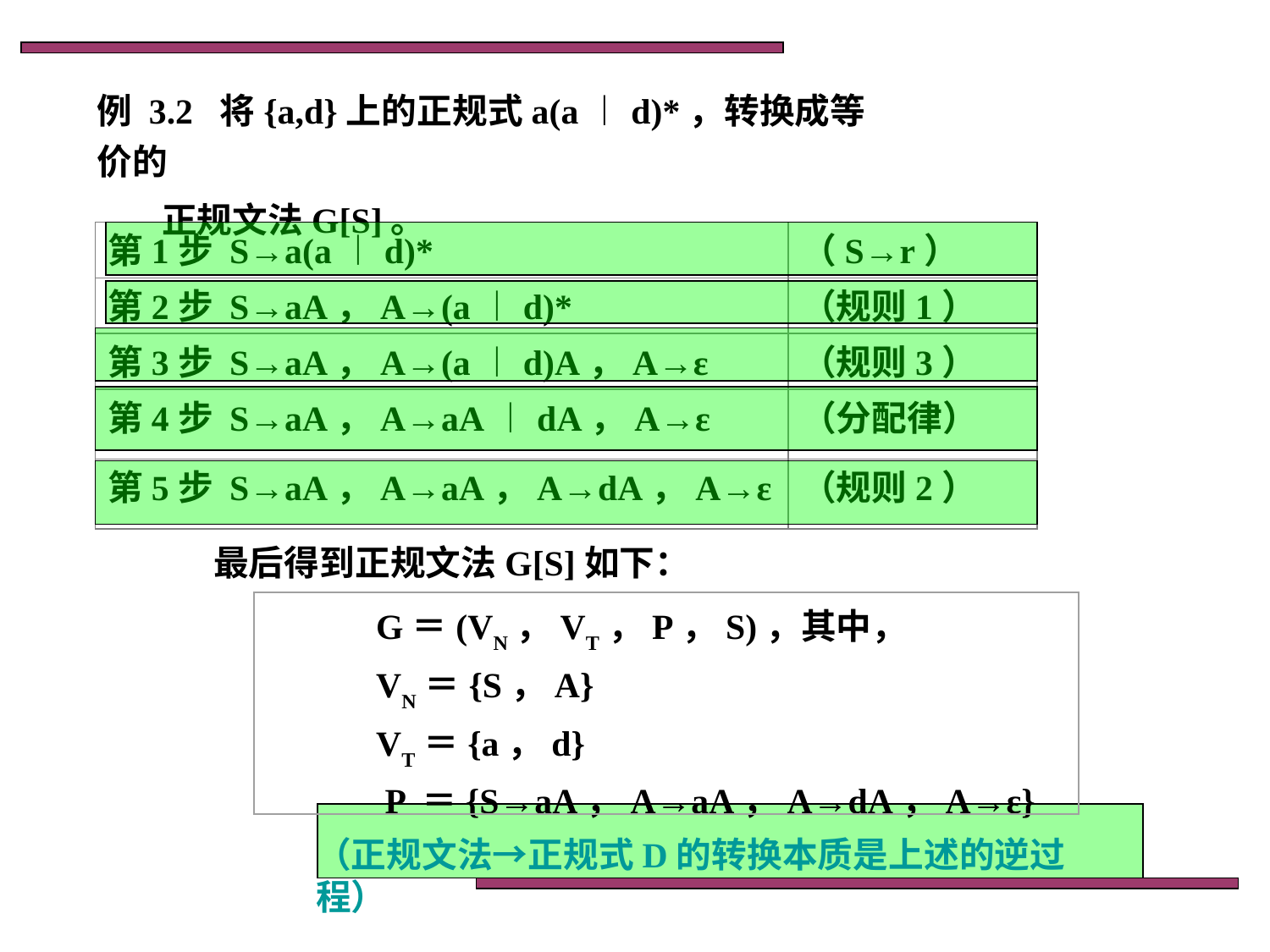

例 3.2  将{a,d}上的正规式a(a︱d)*，转换成等价的
       正规文法G[S]。
第1步 S→a(a︱d)*

（S→r）

第2步 S→aA，A→(a︱d)*

（规则1）

第3步 S→aA，A→(a︱d)A，A→ε

（规则3）

第4步 S→aA，A→aA︱dA，A→ε

（分配律）

第5步 S→aA，A→aA，A→dA，A→ε

（规则2）

最后得到正规文法G[S]如下：

G＝(VN，VT，P，S)，其中，
VN＝{S，A}
VT＝{a，d}
 P ＝{S→aA，A→aA，A→dA，A→ε}

（正规文法→正规式D的转换本质是上述的逆过程）